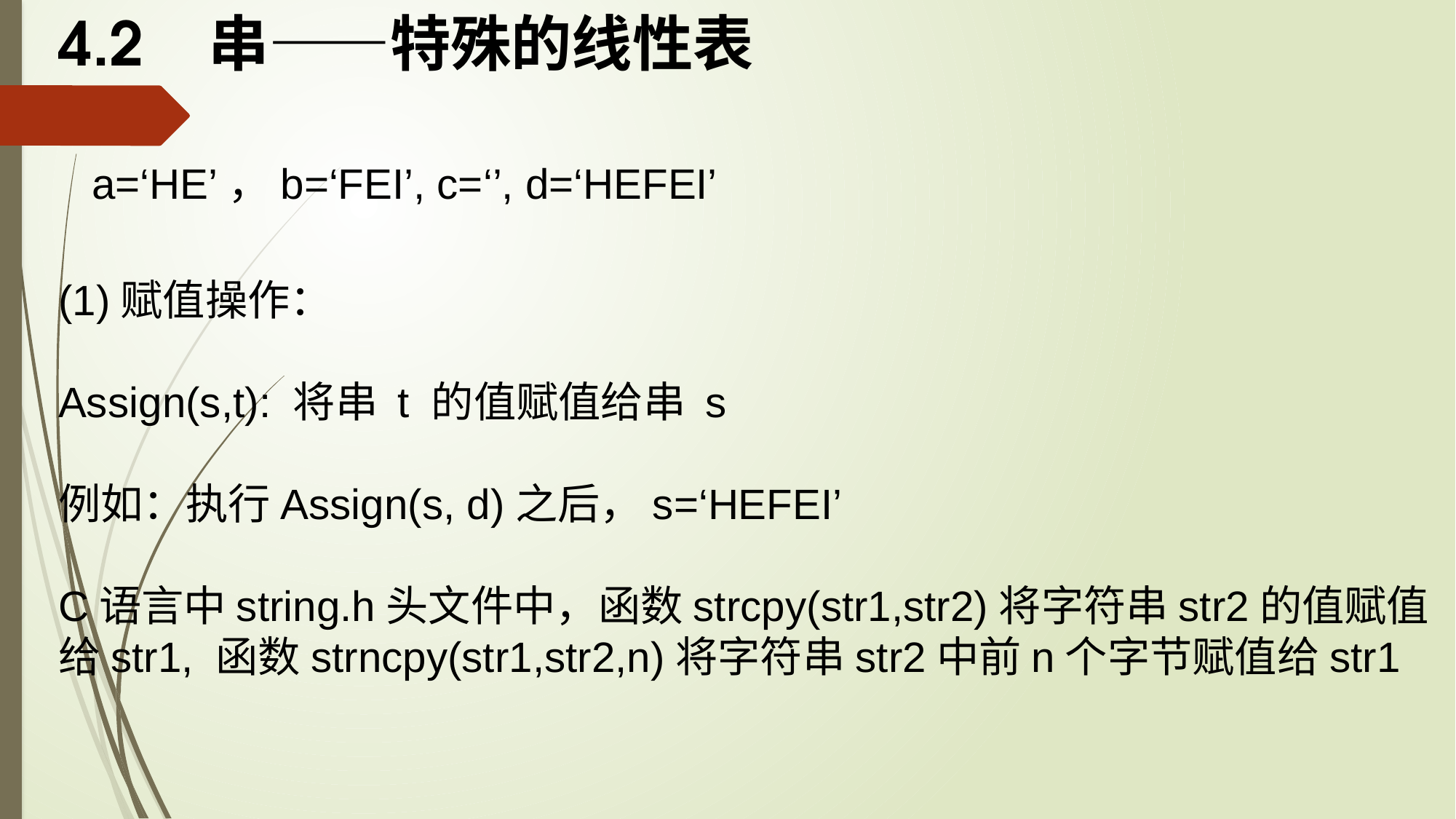

# 4.2   串——特殊的线性表
a=‘HE’，b=‘FEI’, c=‘’, d=‘HEFEI’
(1)赋值操作：

Assign(s,t): 将串 t 的值赋值给串 s

例如：执行Assign(s, d)之后，s=‘HEFEI’

C语言中string.h头文件中，函数strcpy(str1,str2)将字符串str2的值赋值给str1, 函数strncpy(str1,str2,n)将字符串str2中前n个字节赋值给str1